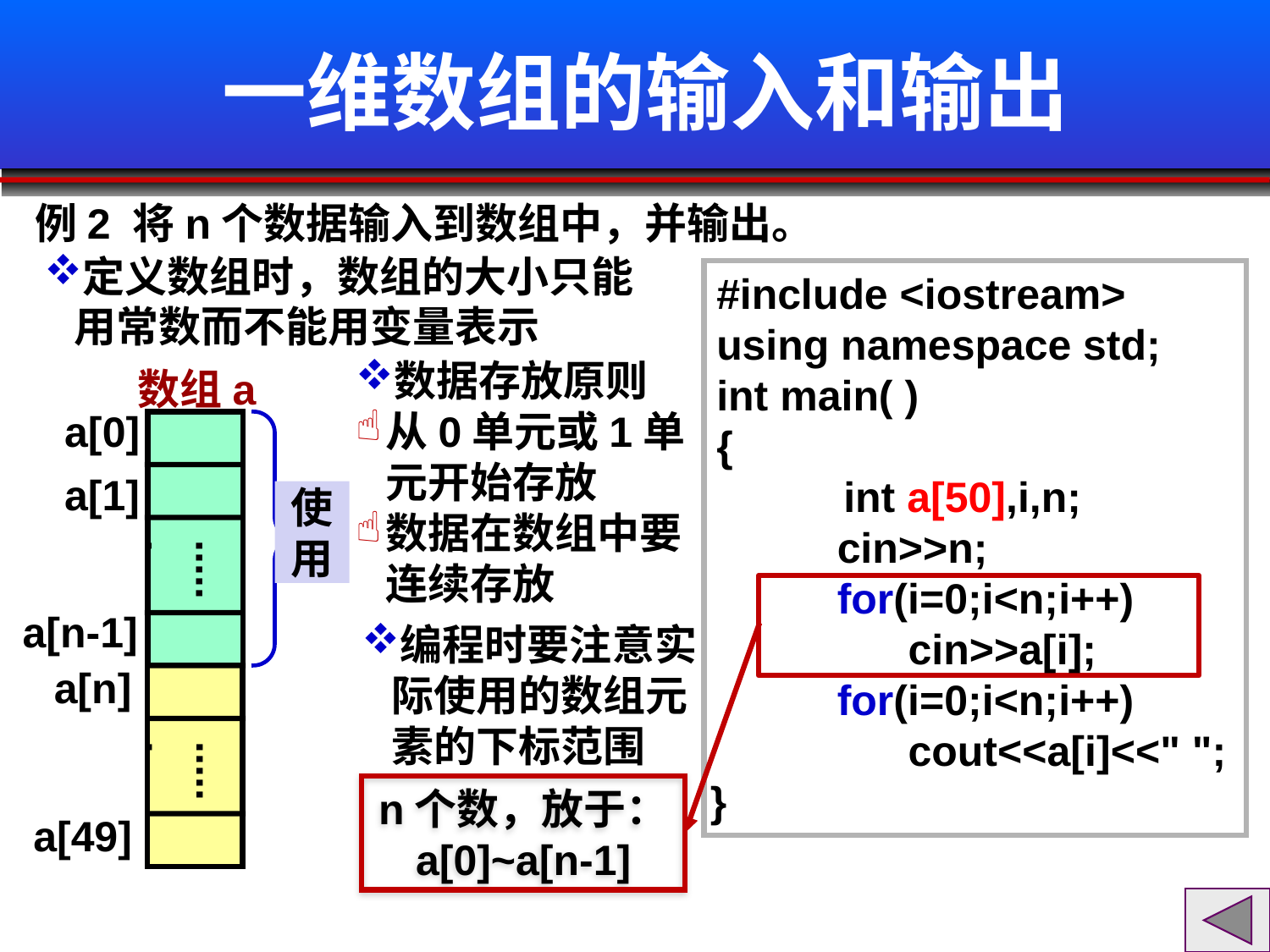

# 一维数组的输入和输出
例2 将n个数据输入到数组中，并输出。
定义数组时，数组的大小只能用常数而不能用变量表示
#include <iostream>
using namespace std;
int main( )
{
	int a[50],i,n;

数据存放原则
从0单元或1单元开始存放
数据在数组中要连续存放
数组a
a[0]

a[1]

使用
	cin>>n;
	for(i=0;i<n;i++)
	      cin>>a[i];
	for(i=0;i<n;i++)
	      cout<<a[i]<<" ";
}

......

a[n-1]
编程时要注意实际使用的数组元素的下标范围

a[n]

......
n个数，放于：
a[0]~a[n-1]
a[49]